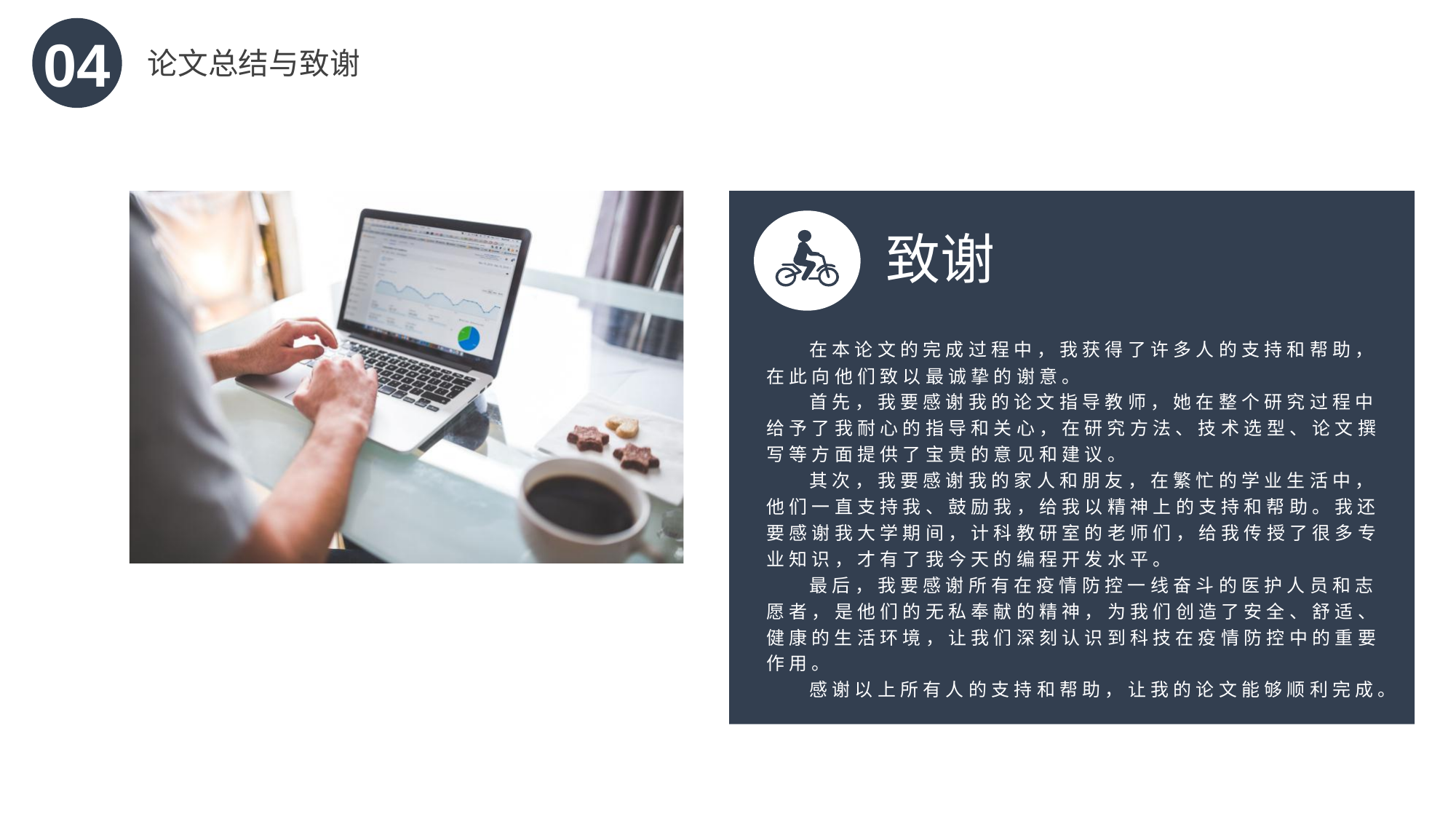

04
论文总结与致谢

在本论文的完成过程中，我获得了许多人的支持和帮助，在此向他们致以最诚挚的谢意。
首先，我要感谢我的论文指导教师，她在整个研究过程中给予了我耐心的指导和关心，在研究方法、技术选型、论文撰写等方面提供了宝贵的意见和建议。
其次，我要感谢我的家人和朋友，在繁忙的学业生活中，他们一直支持我、鼓励我，给我以精神上的支持和帮助。我还要感谢我大学期间，计科教研室的老师们，给我传授了很多专业知识，才有了我今天的编程开发水平。
最后，我要感谢所有在疫情防控一线奋斗的医护人员和志愿者，是他们的无私奉献的精神，为我们创造了安全、舒适、健康的生活环境，让我们深刻认识到科技在疫情防控中的重要作用。
感谢以上所有人的支持和帮助，让我的论文能够顺利完成。
致谢